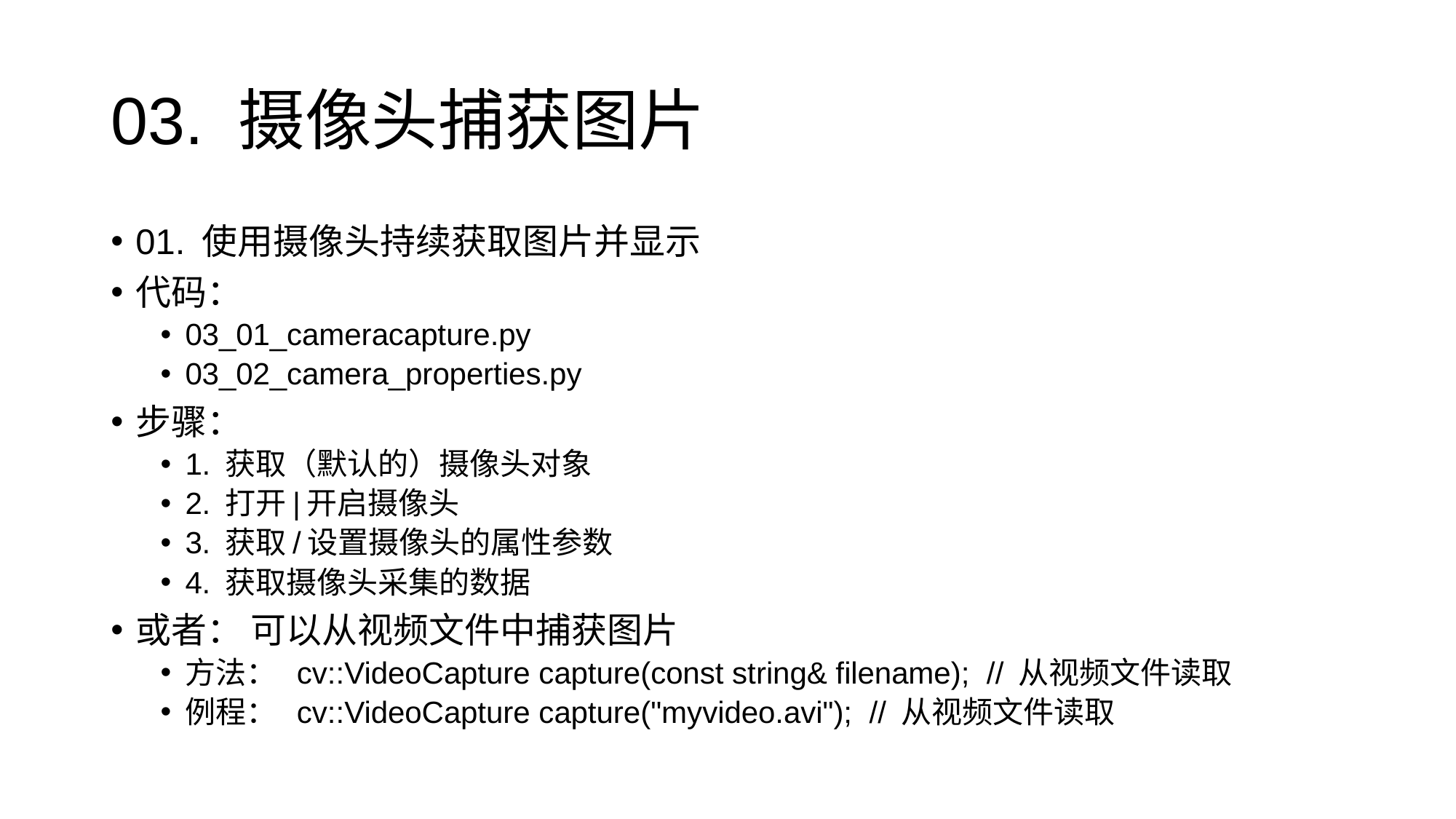

# 03. 摄像头捕获图片
01. 使用摄像头持续获取图片并显示
代码：
03_01_cameracapture.py
03_02_camera_properties.py
步骤：
1. 获取（默认的）摄像头对象
2. 打开|开启摄像头
3. 获取/设置摄像头的属性参数
4. 获取摄像头采集的数据
或者： 可以从视频文件中捕获图片
方法：  cv::VideoCapture capture(const string& filename);  // 从视频文件读取
例程：  cv::VideoCapture capture("myvideo.avi");  // 从视频文件读取